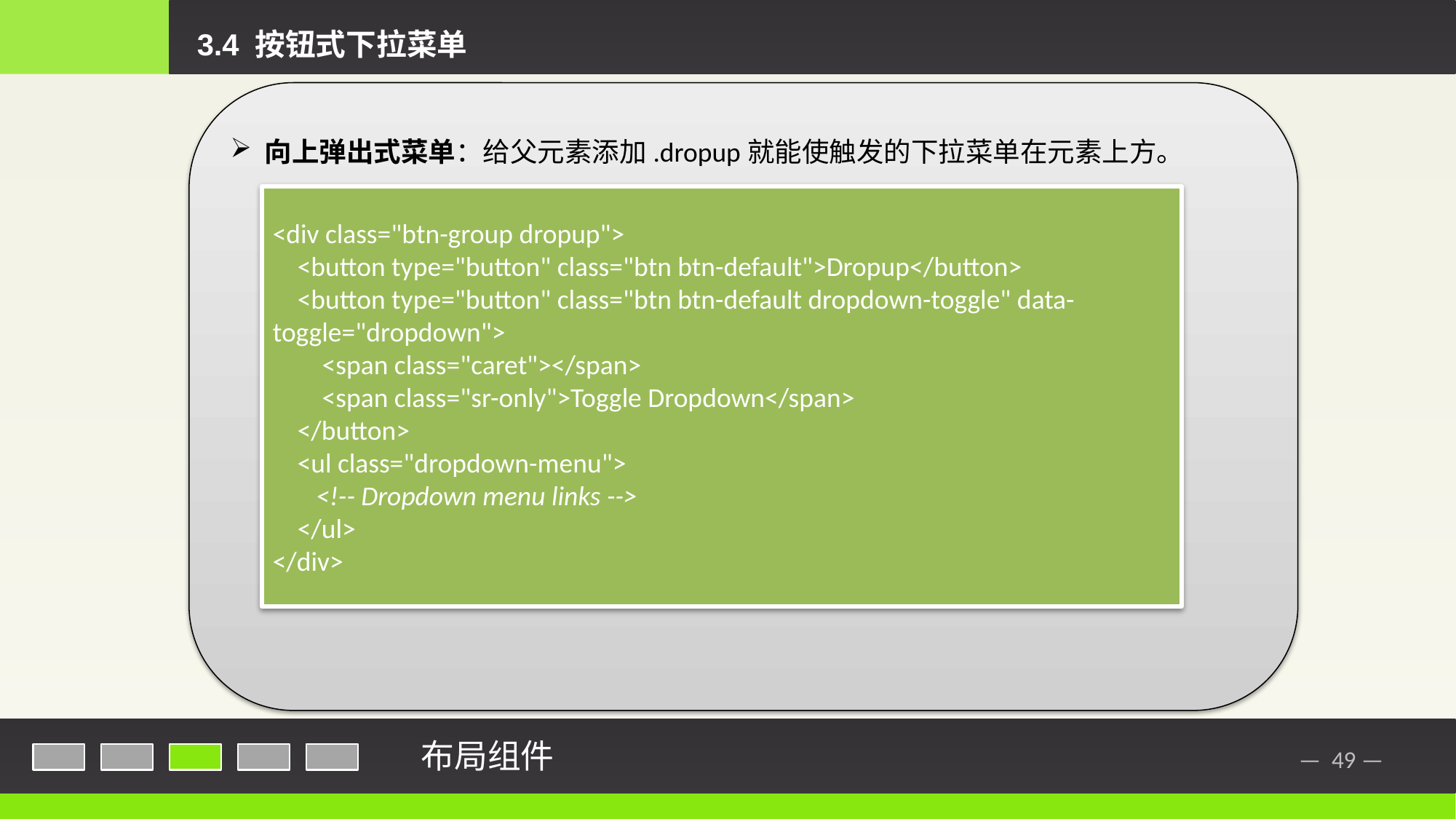

3.4 按钮式下拉菜单
向上弹出式菜单：给父元素添加.dropup就能使触发的下拉菜单在元素上方。

<div class="btn-group dropup">
    <button type="button" class="btn btn-default">Dropup</button>
    <button type="button" class="btn btn-default dropdown-toggle" data-	toggle="dropdown">
        <span class="caret"></span>
        <span class="sr-only">Toggle Dropdown</span>
    </button>
    <ul class="dropdown-menu">
       <!-- Dropdown menu links -->
    </ul>
</div>